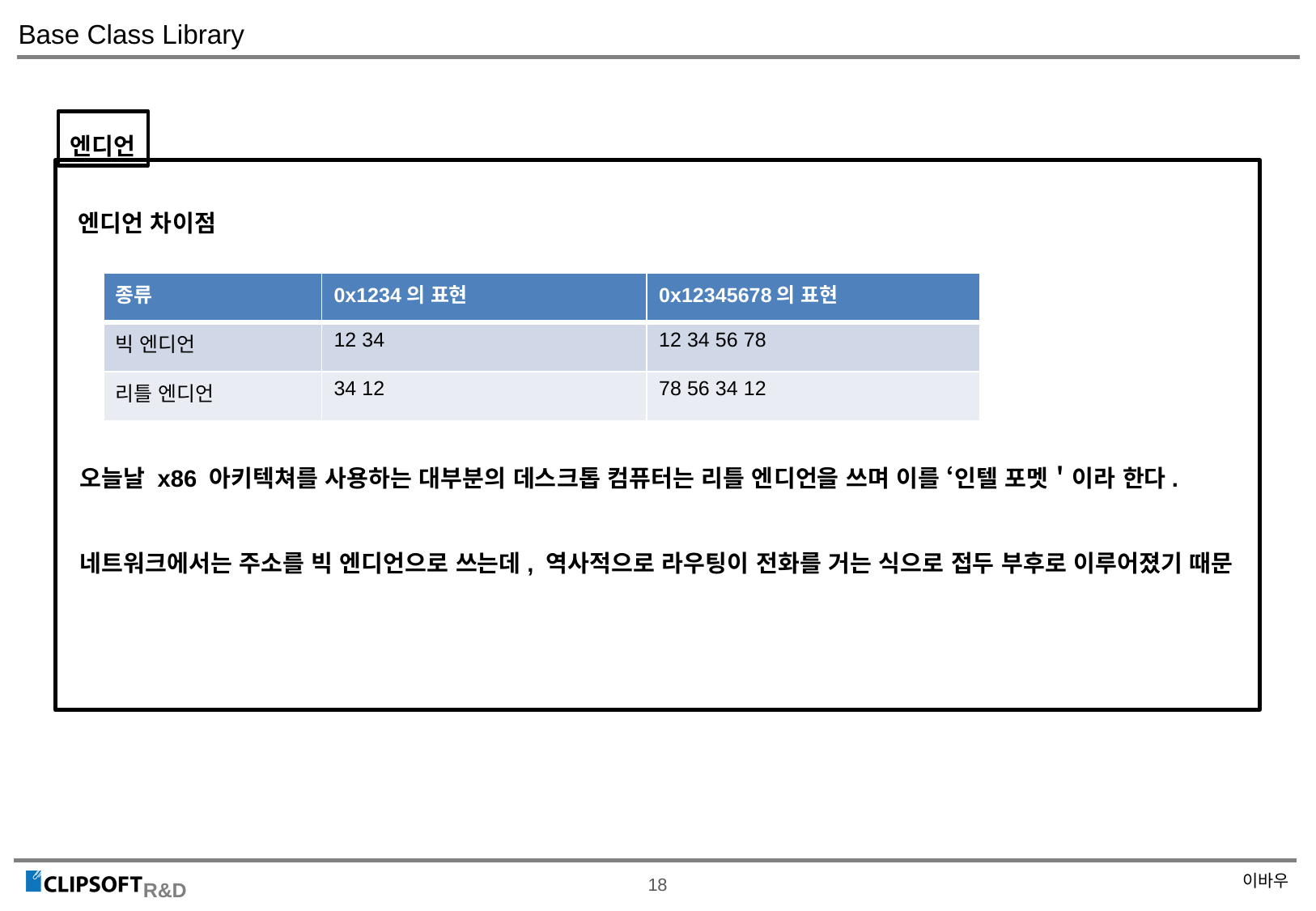

# Base Class Library
엔디언

 엔디언 차이점

 오늘날 x86 아키텍쳐를 사용하는 대부분의 데스크톱 컴퓨터는 리틀 엔디언을 쓰며 이를 ‘인텔 포멧＇이라 한다.

 네트워크에서는 주소를 빅 엔디언으로 쓰는데, 역사적으로 라우팅이 전화를 거는 식으로 접두 부후로 이루어졌기 때문

| 종류 | 0x1234의 표현 | 0x12345678의 표현 |
| --- | --- | --- |
| 빅 엔디언 | 12 34 | 12 34 56 78 |
| 리틀 엔디언 | 34 12 | 78 56 34 12 |
이바우